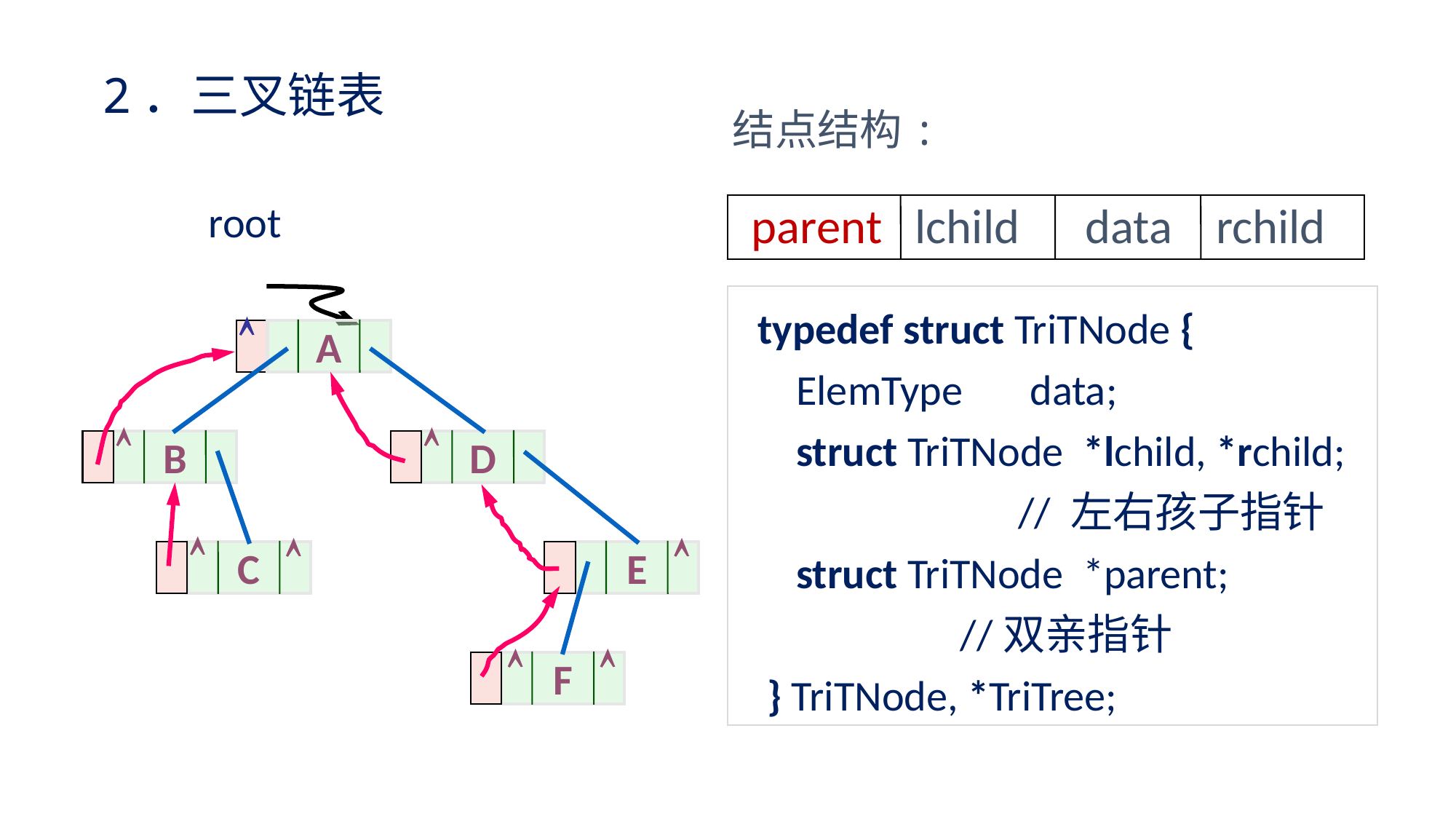

2．三叉链表
结点结构:
root
parent   lchild      data    rchild

  typedef struct TriTNode {
      ElemType       data;
      struct TriTNode  *lchild, *rchild;
                             // 左右孩子指针
      struct TriTNode  *parent;
                       //双亲指针
   } TriTNode, *TriTree;
∧

A

∧
∧
B

D

∧
∧
∧
C

E

∧
∧
F